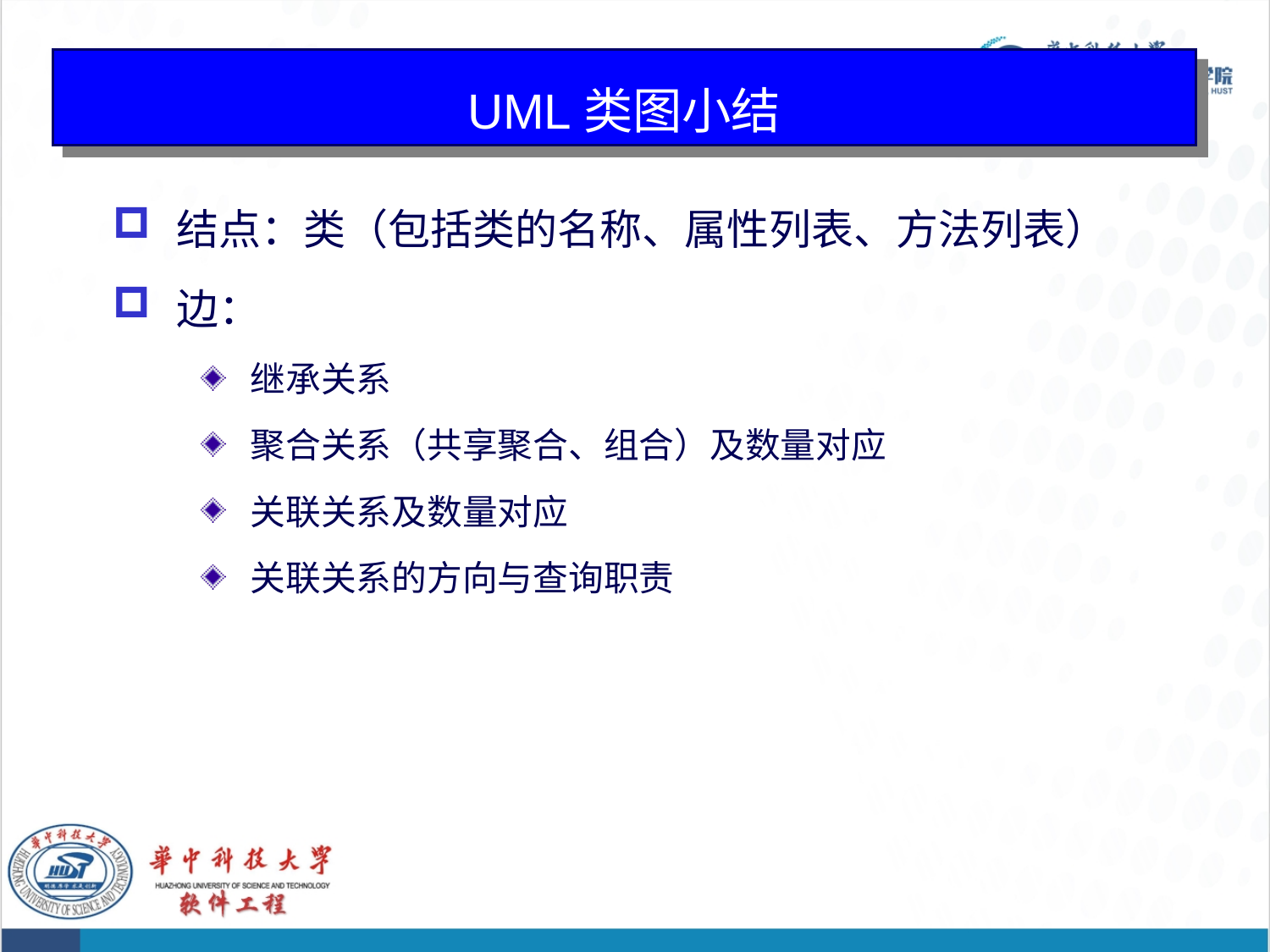

99
# UML类图小结
结点：类（包括类的名称、属性列表、方法列表）
边：
继承关系
聚合关系（共享聚合、组合）及数量对应
关联关系及数量对应
关联关系的方向与查询职责